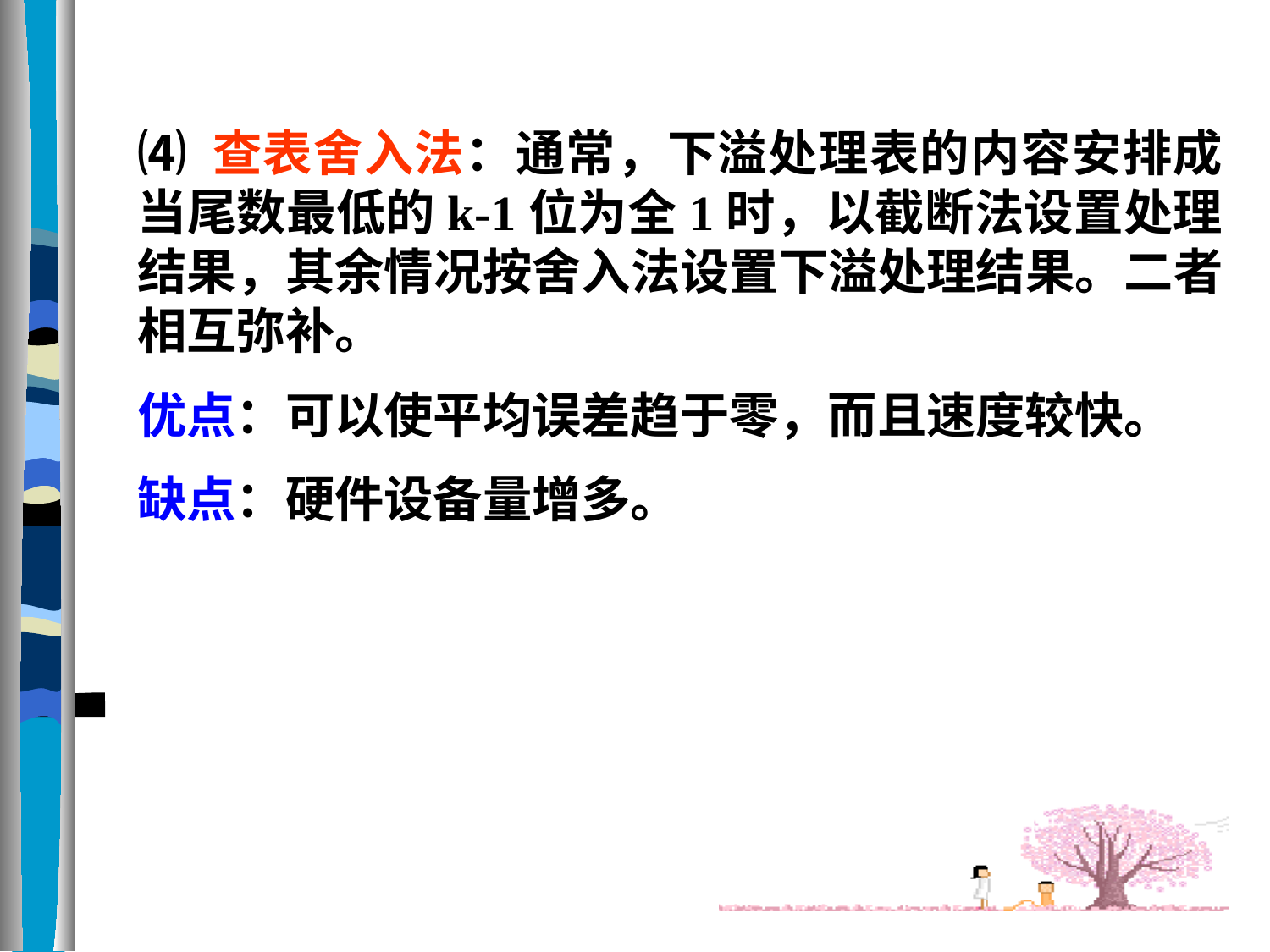

⑷ 查表舍入法：通常，下溢处理表的内容安排成当尾数最低的k-1位为全1时，以截断法设置处理结果，其余情况按舍入法设置下溢处理结果。二者相互弥补。
优点：可以使平均误差趋于零，而且速度较快。
缺点：硬件设备量增多。